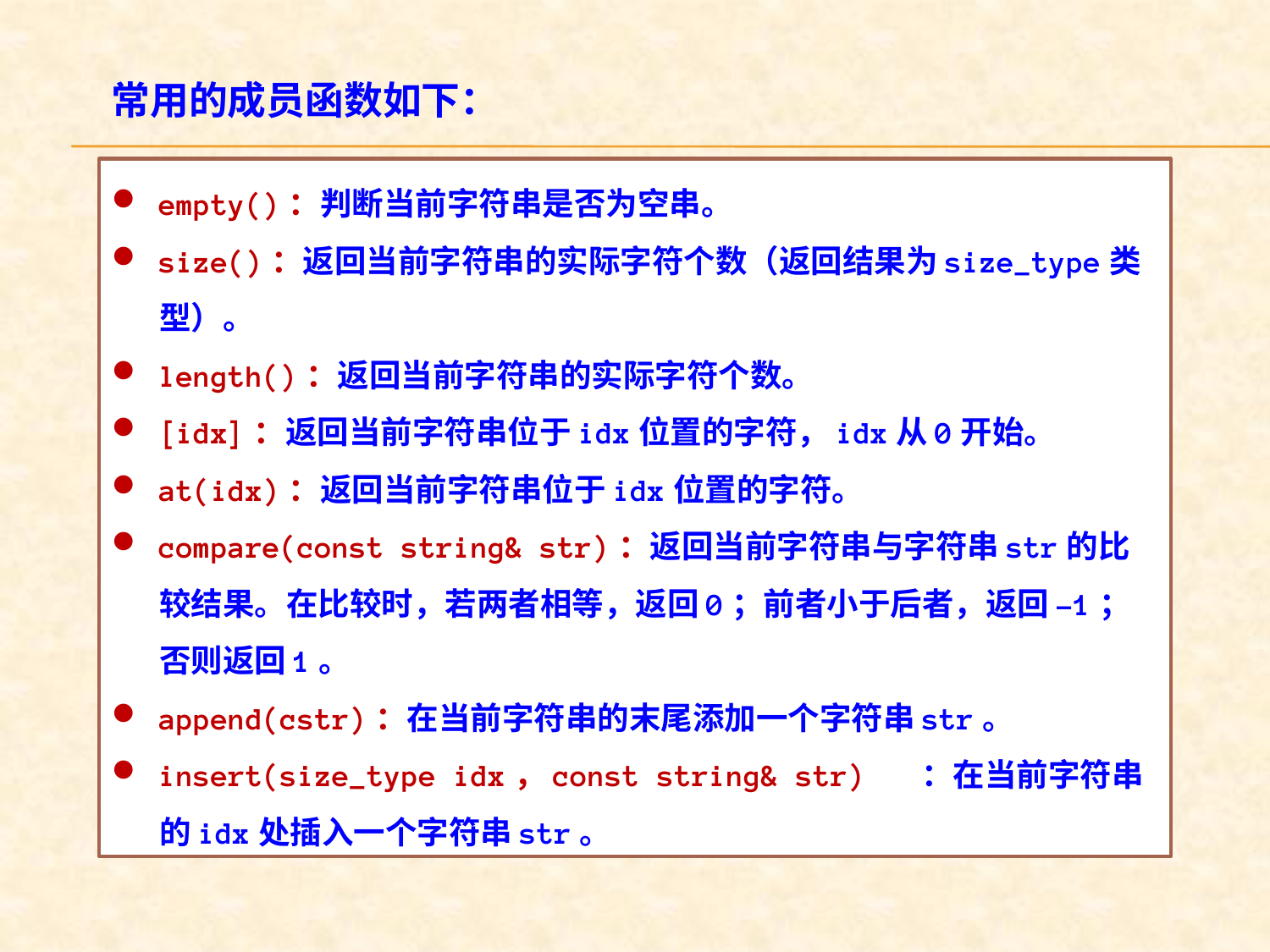

常用的成员函数如下：
empty()：判断当前字符串是否为空串。
size()：返回当前字符串的实际字符个数（返回结果为size_type类型）。
length()：返回当前字符串的实际字符个数。
[idx]：返回当前字符串位于idx位置的字符，idx从0开始。
at(idx)：返回当前字符串位于idx位置的字符。
compare(const string& str)：返回当前字符串与字符串str的比较结果。在比较时，若两者相等，返回0；前者小于后者，返回-1；否则返回1。
append(cstr)：在当前字符串的末尾添加一个字符串str。
insert(size_type idx，const string& str)	：在当前字符串的idx处插入一个字符串str。